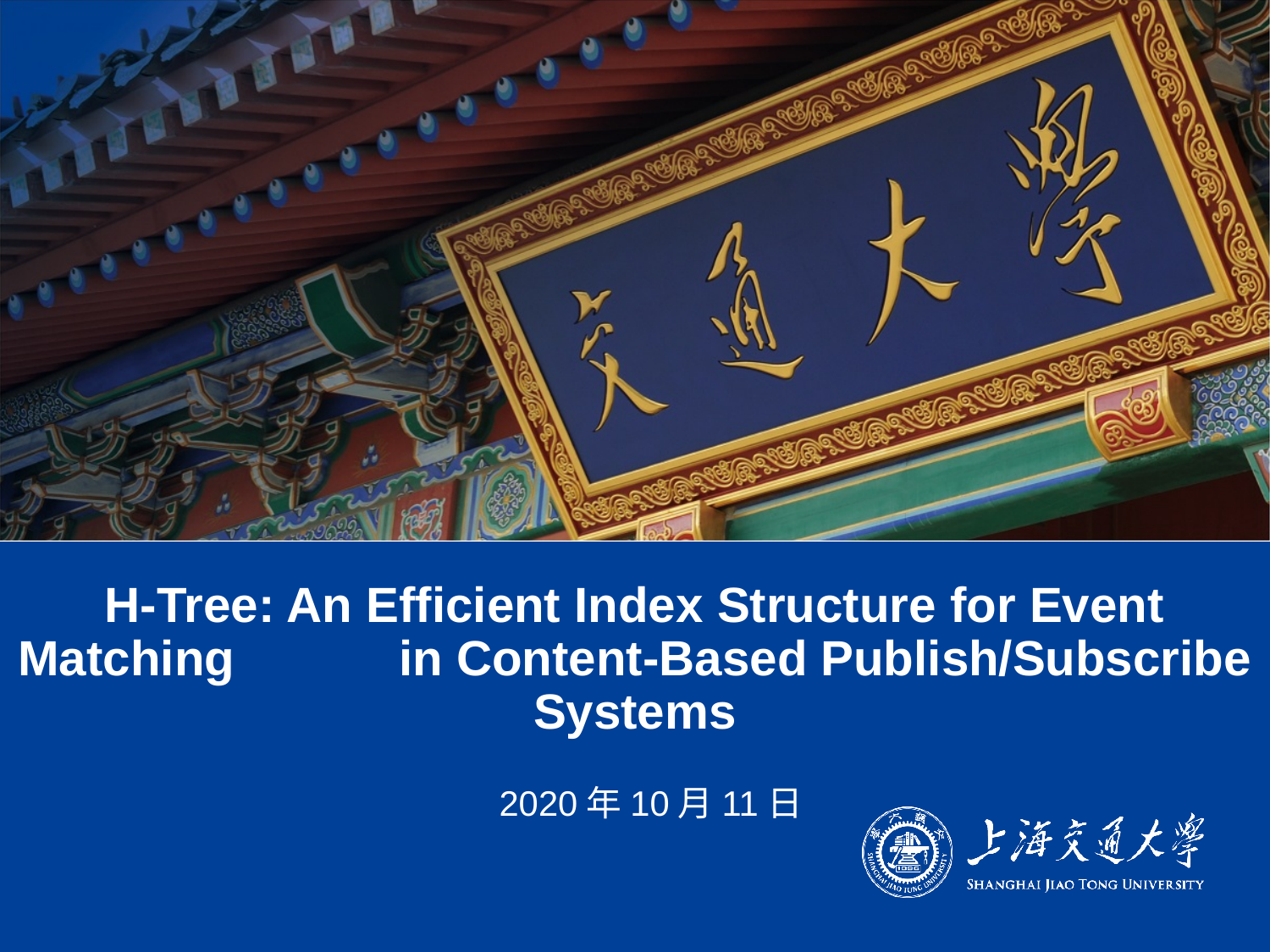

# H-Tree: An Efficient Index Structure for Event Matching    	in Content-Based Publish/Subscribe Systems
石望华
2020年10月11日